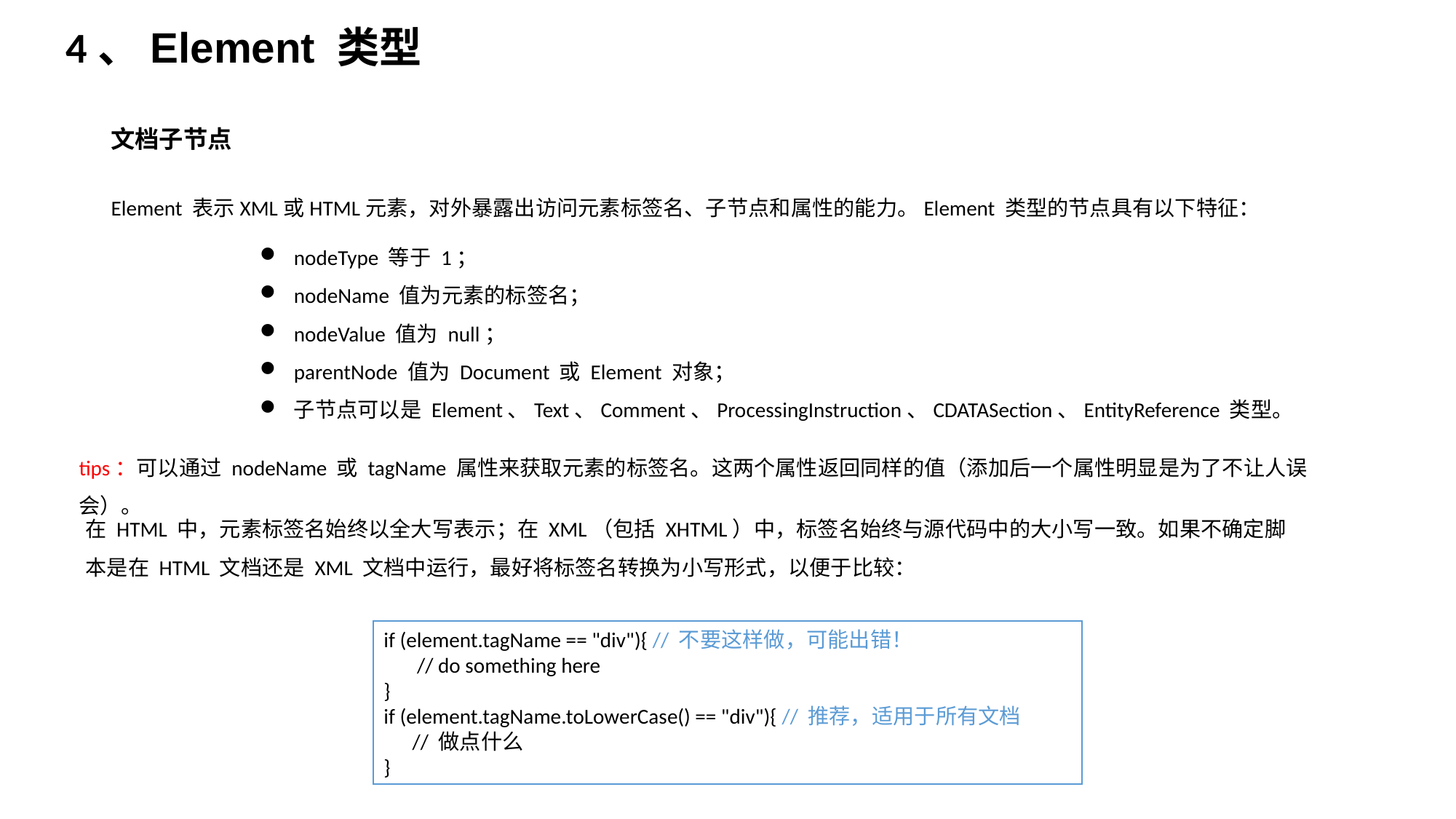

4、Element 类型
文档子节点
Element 表示XML或HTML元素，对外暴露出访问元素标签名、子节点和属性的能力。Element 类型的节点具有以下特征：
nodeType 等于 1；
nodeName 值为元素的标签名；
nodeValue 值为 null；
parentNode 值为 Document 或 Element 对象；
子节点可以是 Element、Text、Comment、ProcessingInstruction、CDATASection、EntityReference 类型。
tips：可以通过 nodeName 或 tagName 属性来获取元素的标签名。这两个属性返回同样的值（添加后一个属性明显是为了不让人误会）。
在 HTML 中，元素标签名始终以全大写表示；在 XML（包括 XHTML）中，标签名始终与源代码中的大小写一致。如果不确定脚本是在 HTML 文档还是 XML 文档中运行，最好将标签名转换为小写形式，以便于比较：
if (element.tagName == "div"){ // 不要这样做，可能出错！
       // do something here
}
if (element.tagName.toLowerCase() == "div"){ // 推荐，适用于所有文档
      // 做点什么
}